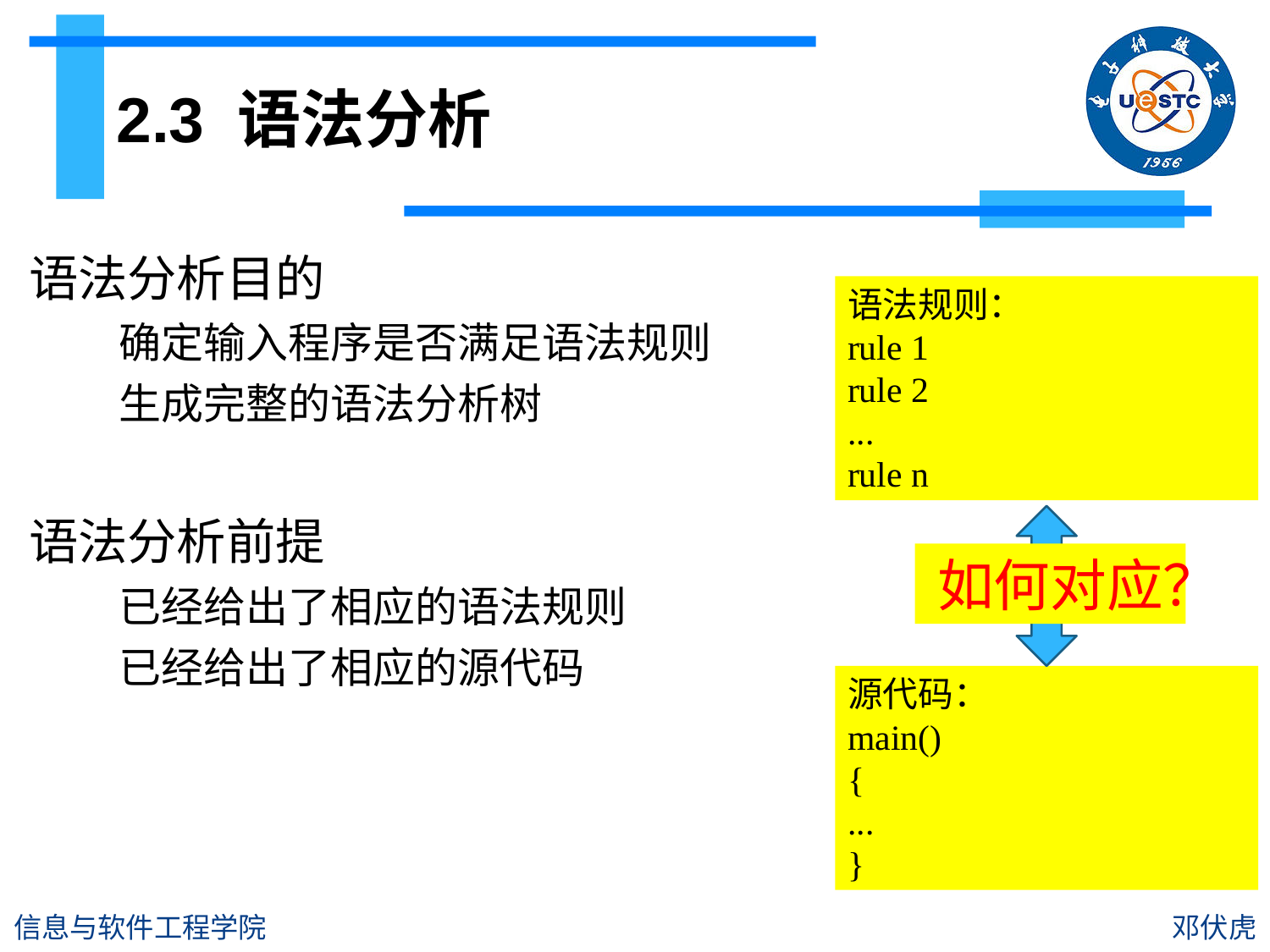

# 2.3 语法分析
语法分析目的
确定输入程序是否满足语法规则
生成完整的语法分析树

语法分析前提
已经给出了相应的语法规则
已经给出了相应的源代码

语法规则：
rule 1
rule 2
...
rule n

如何对应？
源代码：
main()
{
...
}
18
信息与软件工程学院
邓伏虎